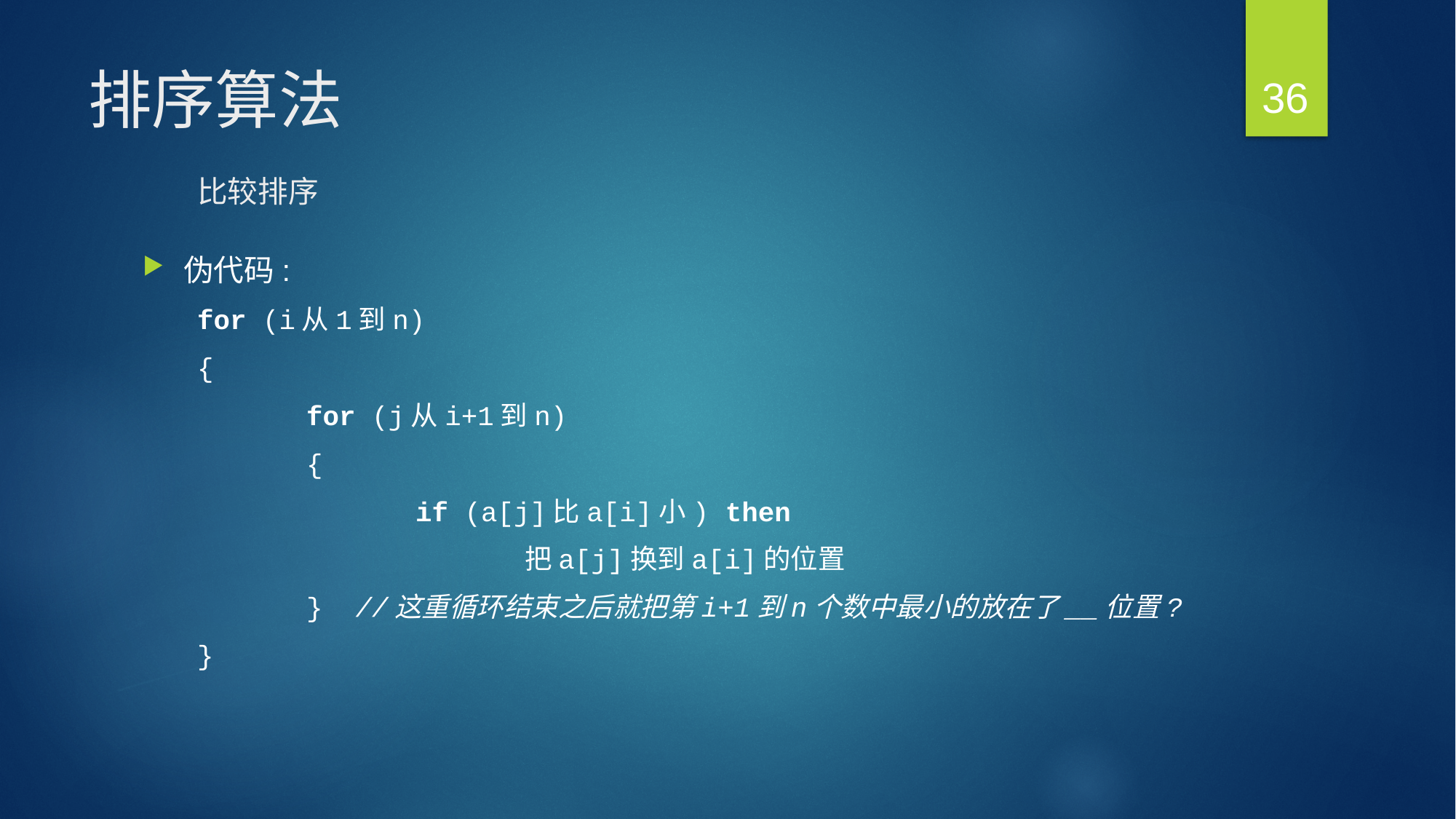

36
# 排序算法 比较排序
伪代码:
for (i从1到n)
{
	for (j从i+1到n)
	{
		if (a[j]比a[i]小) then
			把a[j]换到a[i]的位置
	}  //这重循环结束之后就把第i+1到n个数中最小的放在了__位置?
}